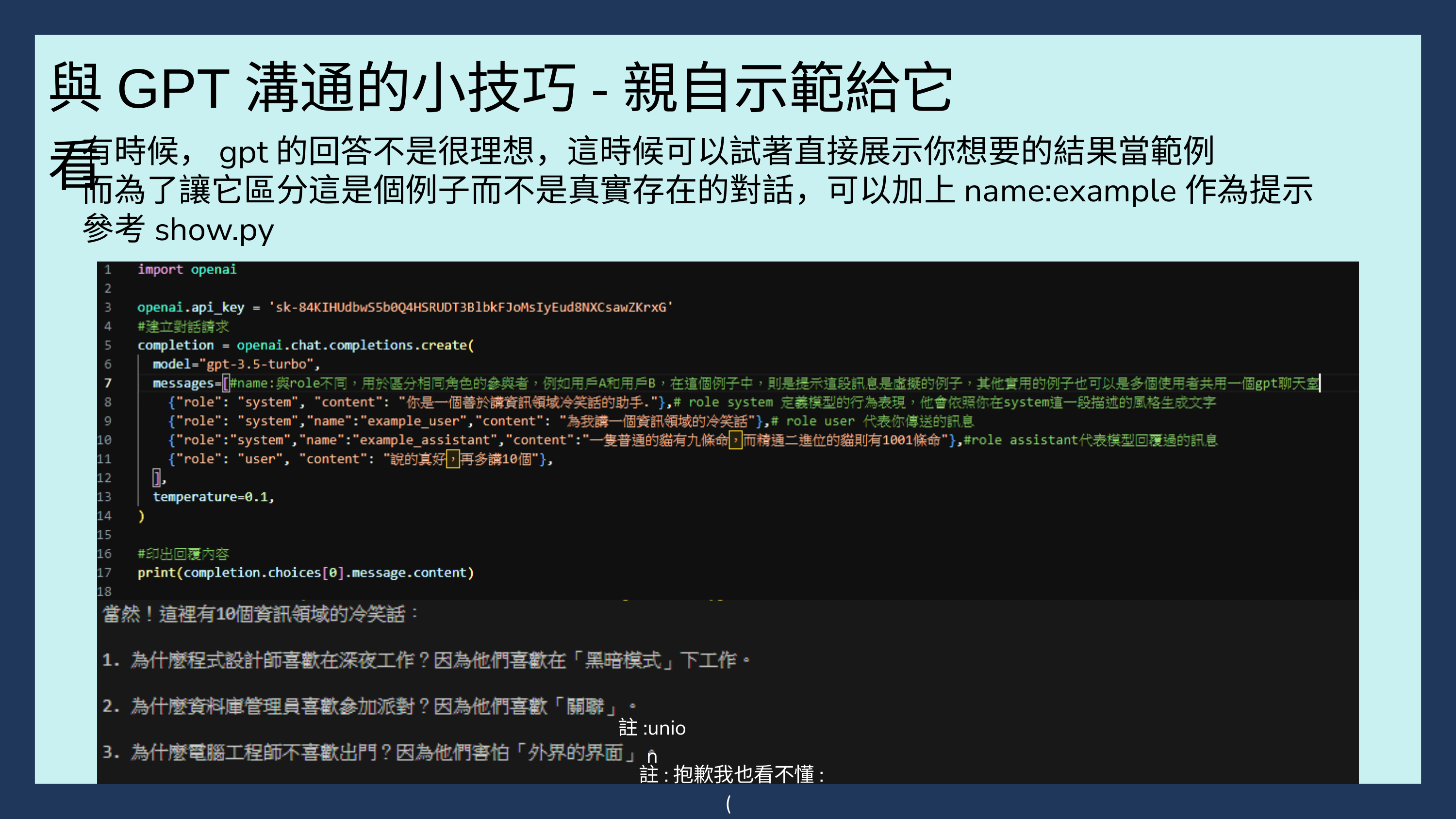

與GPT溝通的小技巧-親自示範給它看
有時候，gpt的回答不是很理想，這時候可以試著直接展示你想要的結果當範例
而為了讓它區分這是個例子而不是真實存在的對話，可以加上name:example作為提示
參考show.py

註:union
註:抱歉我也看不懂:(